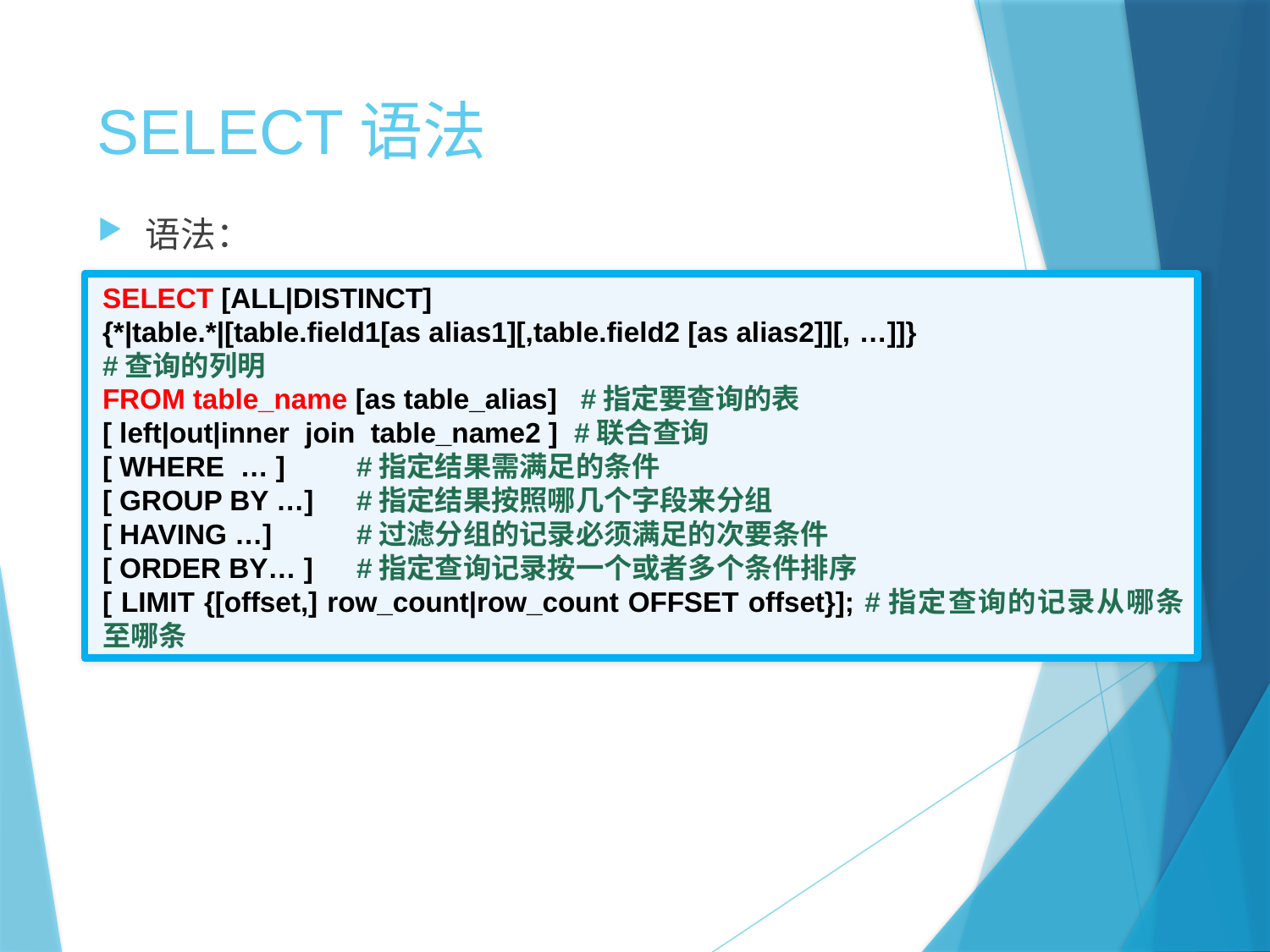

# SELECT语法
语法：
SELECT [ALL|DISTINCT]
{*|table.*|[table.field1[as alias1][,table.field2 [as alias2]][, …]]}
#查询的列明
FROM table_name [as table_alias]   #指定要查询的表
[ left|out|inner  join  table_name2 ]  #联合查询
[ WHERE  … ]   	#指定结果需满足的条件
[ GROUP BY …]	#指定结果按照哪几个字段来分组
[ HAVING …]	#过滤分组的记录必须满足的次要条件
[ ORDER BY… ]	#指定查询记录按一个或者多个条件排序
[ LIMIT {[offset,] row_count|row_count OFFSET offset}]; #指定查询的记录从哪条至哪条